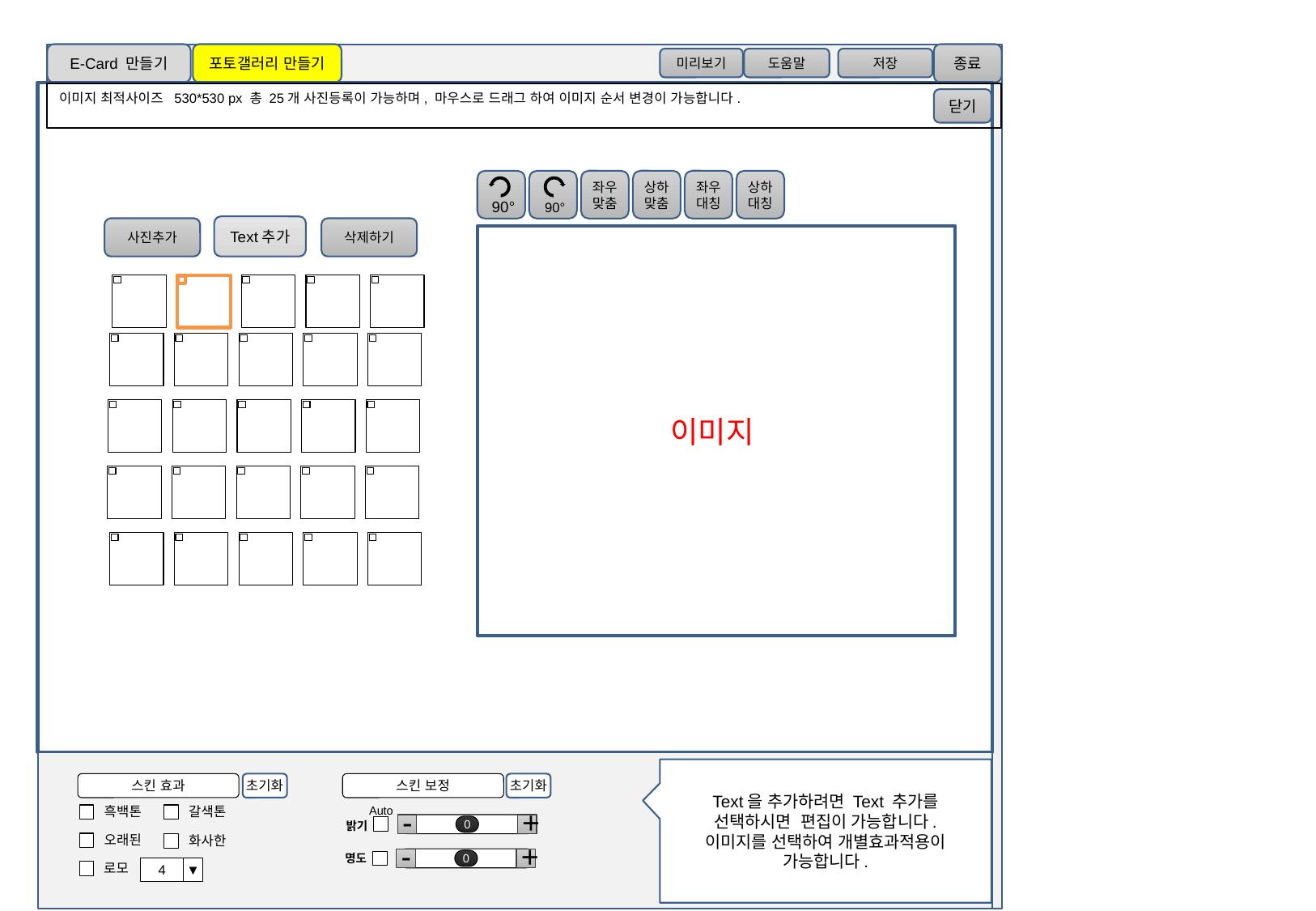

E-Card 만들기

포토갤러리 만들기
종료
미리보기
도움말
저장

이미지 최적사이즈  530*530 px 총 25개 사진등록이 가능하며, 마우스로 드래그 하여 이미지 순서 변경이 가능합니다.

닫기
좌우
맞춤
상하
맞춤
좌우
대칭

 90°

 90°

상하
대칭
Text추가
사진추가
삭제하기
이미지

Text을 추가하려면 Text 추가를 선택하시면  편집이 가능합니다.
이미지를 선택하여 개별효과적용이 가능합니다.
스킨 효과
초기화
스킨 보정
초기화
Auto
흑백톤

갈색톤

밝기
-

0
+

오래된

화사한

명도
-

0
+

로모

4
▼